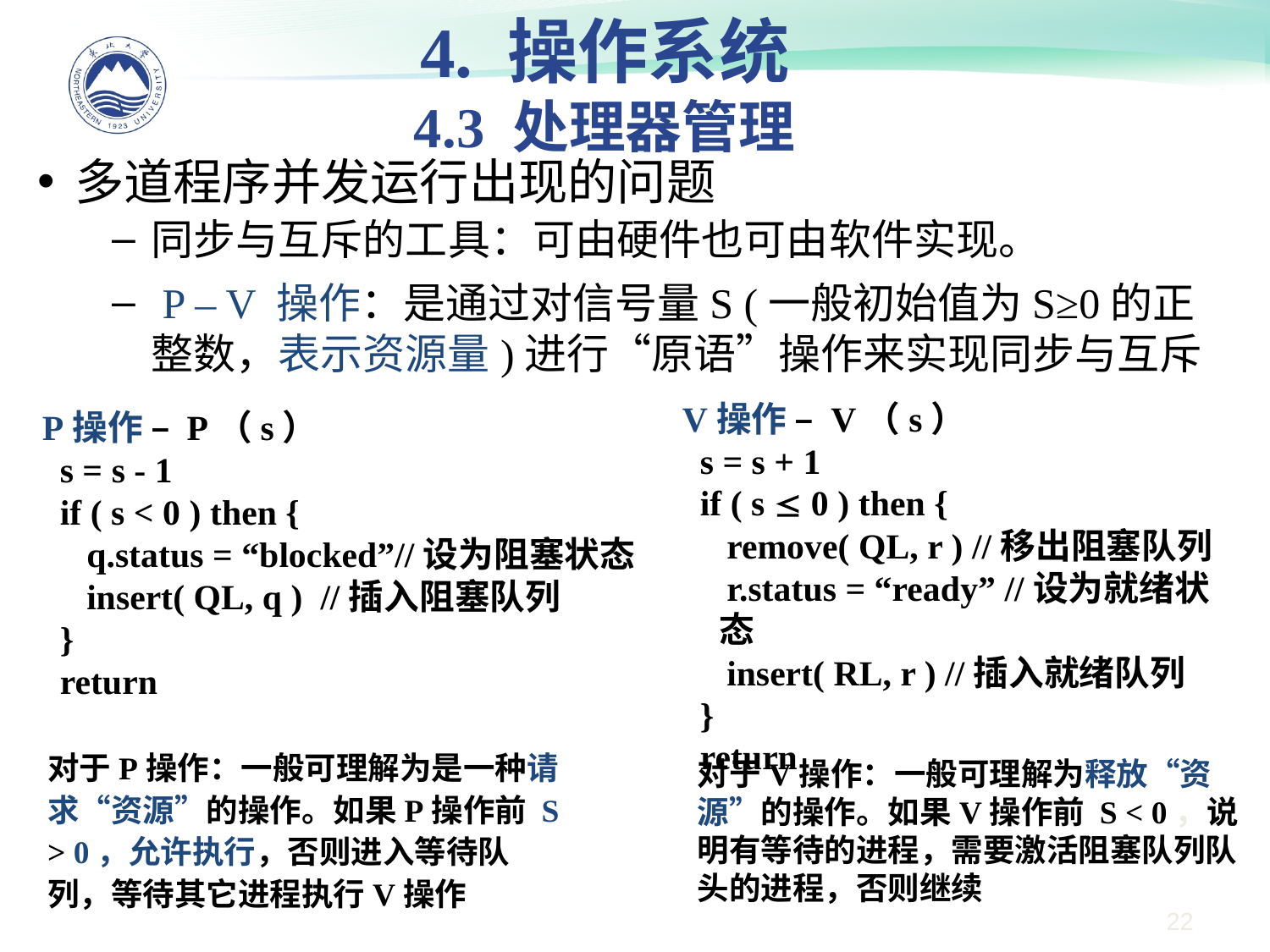

4. 操作系统
4.3 处理器管理
多道程序并发运行出现的问题
同步与互斥的工具：可由硬件也可由软件实现。
 P – V 操作：是通过对信号量S (一般初始值为S≥0的正整数，表示资源量)进行“原语”操作来实现同步与互斥
V操作 – V（s）
  s = s + 1
  if ( s ≤ 0 ) then {
     remove( QL, r ) //移出阻塞队列
     r.status = “ready” //设为就绪状态
     insert( RL, r ) //插入就绪队列
  }
  return
P操作 – P（s）
  s = s - 1
  if ( s < 0 ) then {
     q.status = “blocked”//设为阻塞状态
     insert( QL, q )  //插入阻塞队列
  }
  return
对于P操作：一般可理解为是一种请求“资源”的操作。如果P操作前 S > 0，允许执行，否则进入等待队列，等待其它进程执行V操作
对于V操作：一般可理解为释放“资源”的操作。如果V操作前 S < 0，说明有等待的进程，需要激活阻塞队列队头的进程，否则继续
22